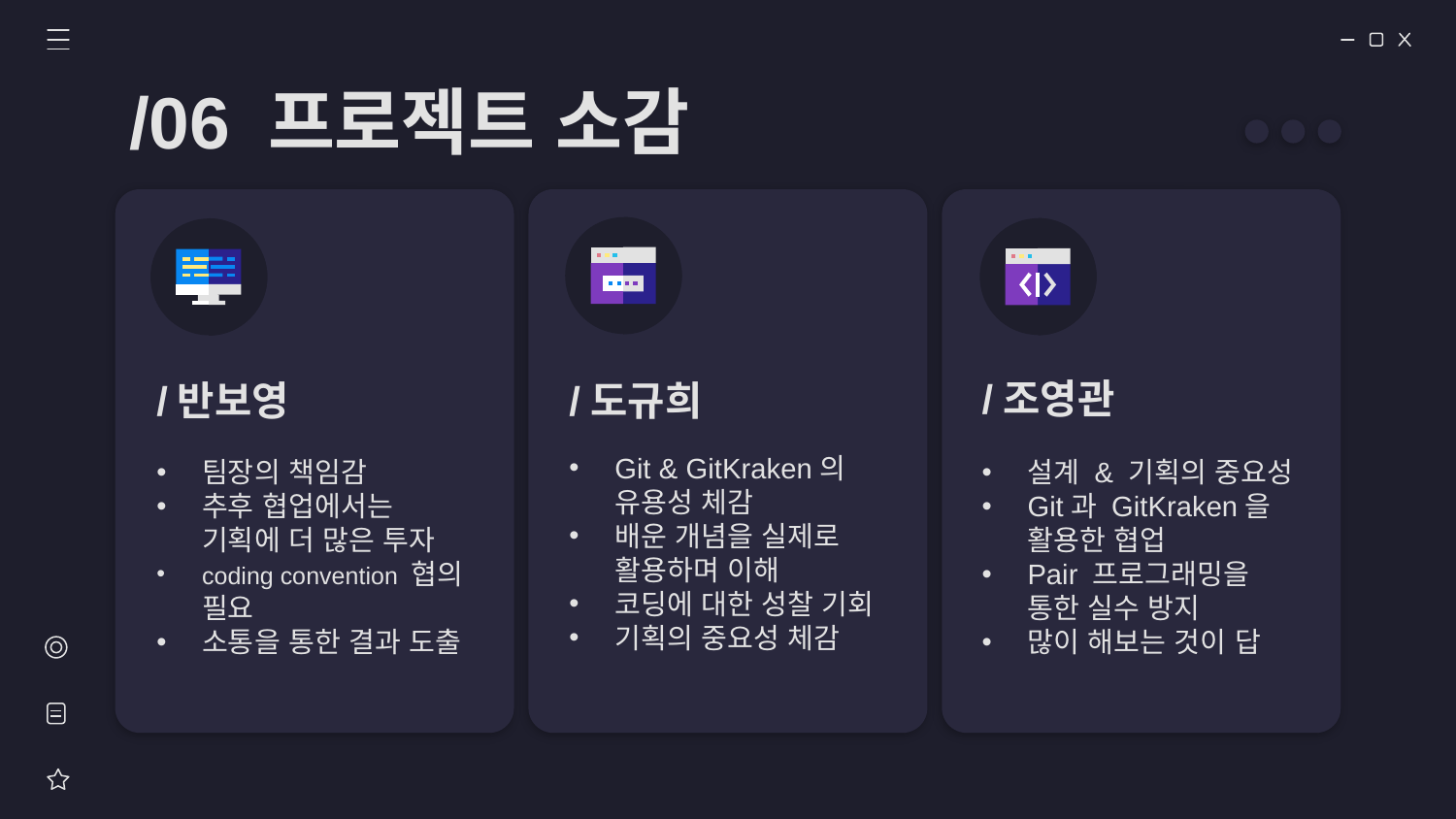

/06 프로젝트 소감

/조영관
# /반보영
/도규희
팀장의 책임감
추후 협업에서는 기획에 더 많은 투자
coding convention 협의 필요
소통을 통한 결과 도출
설계 & 기획의 중요성
Git과 GitKraken을 활용한 협업
Pair 프로그래밍을 통한 실수 방지
많이 해보는 것이 답
Git & GitKraken의 유용성 체감
배운 개념을 실제로 활용하며 이해
코딩에 대한 성찰 기회
기획의 중요성 체감